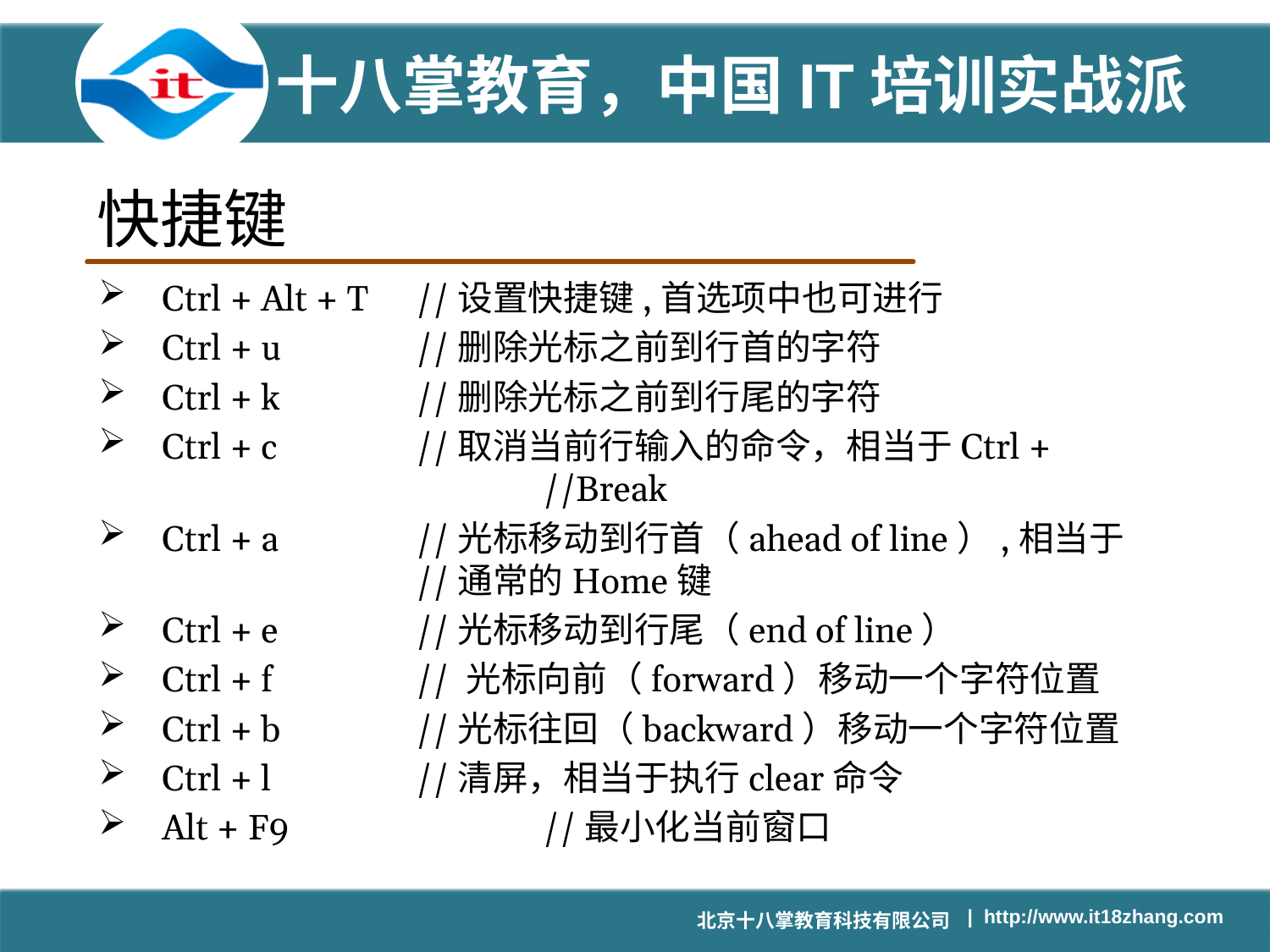

# 快捷键
Ctrl + Alt + T	//设置快捷键,首选项中也可进行
Ctrl + u		//删除光标之前到行首的字符
Ctrl + k		//删除光标之前到行尾的字符
Ctrl + c		//取消当前行输入的命令，相当于Ctrl + 				//Break
Ctrl + a		//光标移动到行首（ahead of line）,相当于			//通常的Home键
Ctrl + e		//光标移动到行尾（end of line）
Ctrl + f		// 光标向前（forward）移动一个字符位置
Ctrl + b		//光标往回（backward）移动一个字符位置
Ctrl + l		//清屏，相当于执行clear命令
Alt + F9		//最小化当前窗口